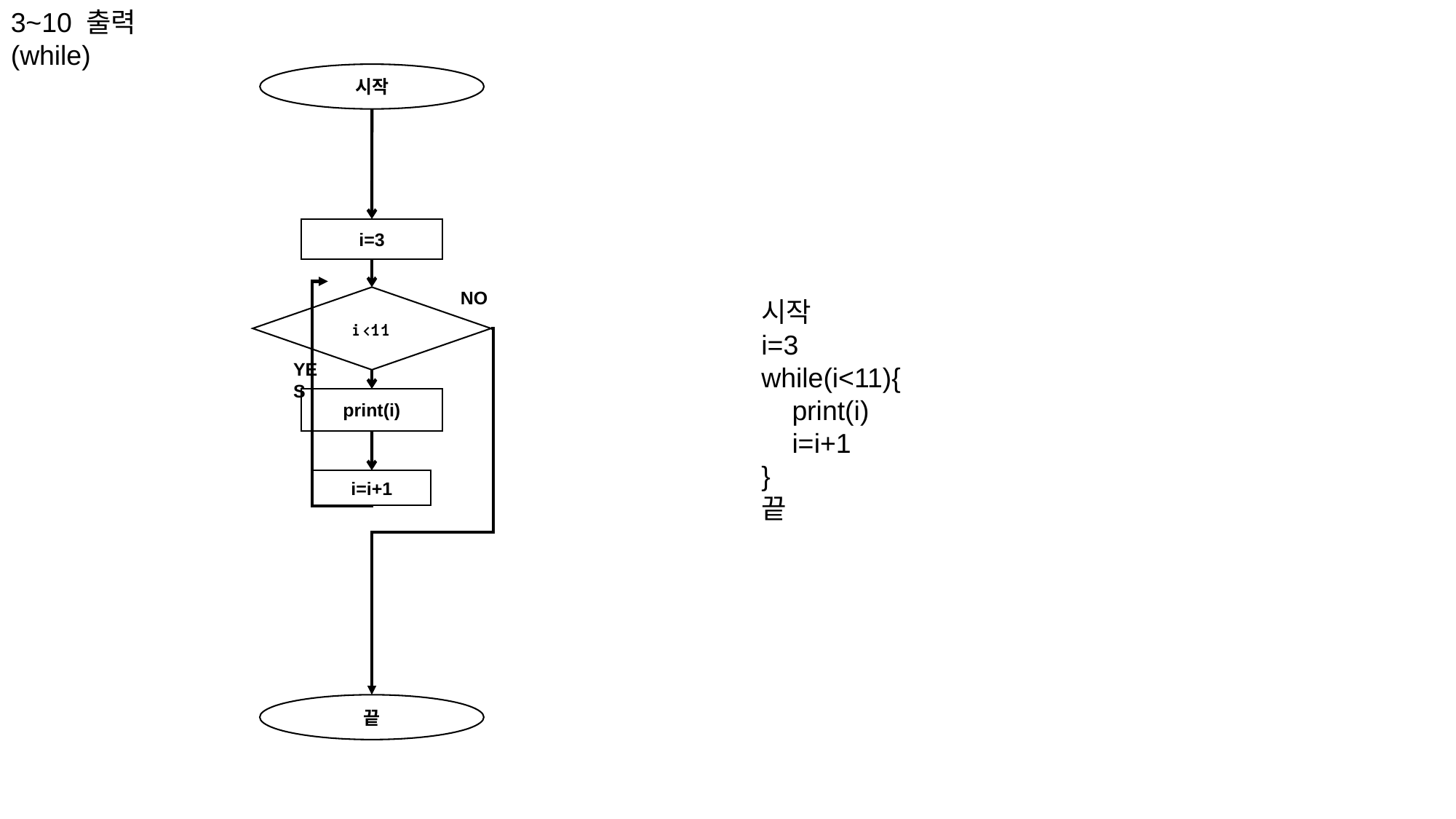

3~10 출력(while)
시작
i=3
NO
i<11
시작
i=3
while(i<11){
    print(i)
    i=i+1
}
끝
YES
print(i)
i=i+1
끝